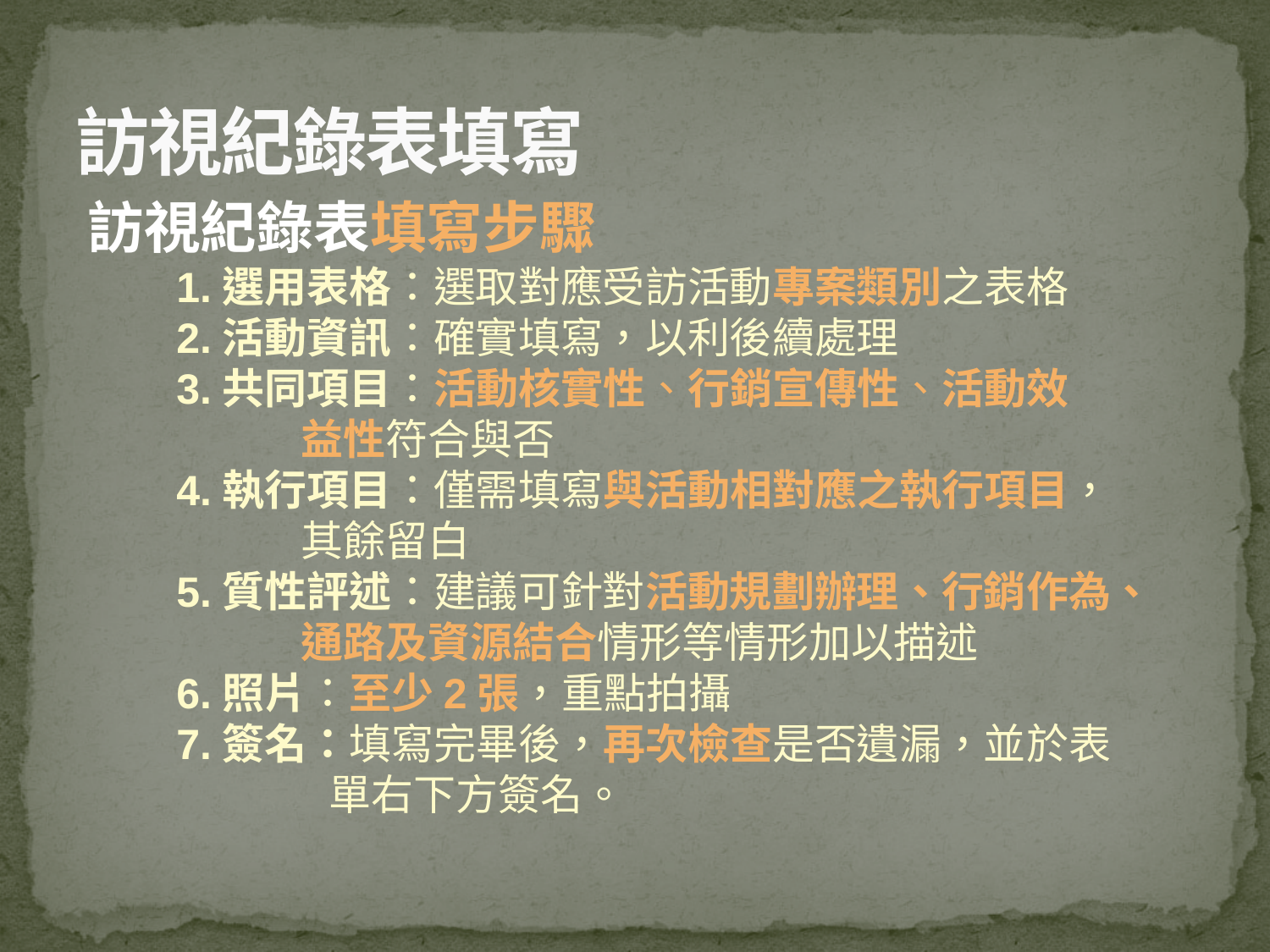

# 訪視紀錄表填寫
訪視紀錄表填寫步驟
1.選用表格：選取對應受訪活動專案類別之表格
2.活動資訊：確實填寫，以利後續處理
3.共同項目：活動核實性、行銷宣傳性、活動效
            益性符合與否
4.執行項目：僅需填寫與活動相對應之執行項目，
            其餘留白
5.質性評述：建議可針對活動規劃辦理、行銷作為、
            通路及資源結合情形等情形加以描述
6.照片：至少2張，重點拍攝
7.簽名：填寫完畢後，再次檢查是否遺漏，並於表
               單右下方簽名。